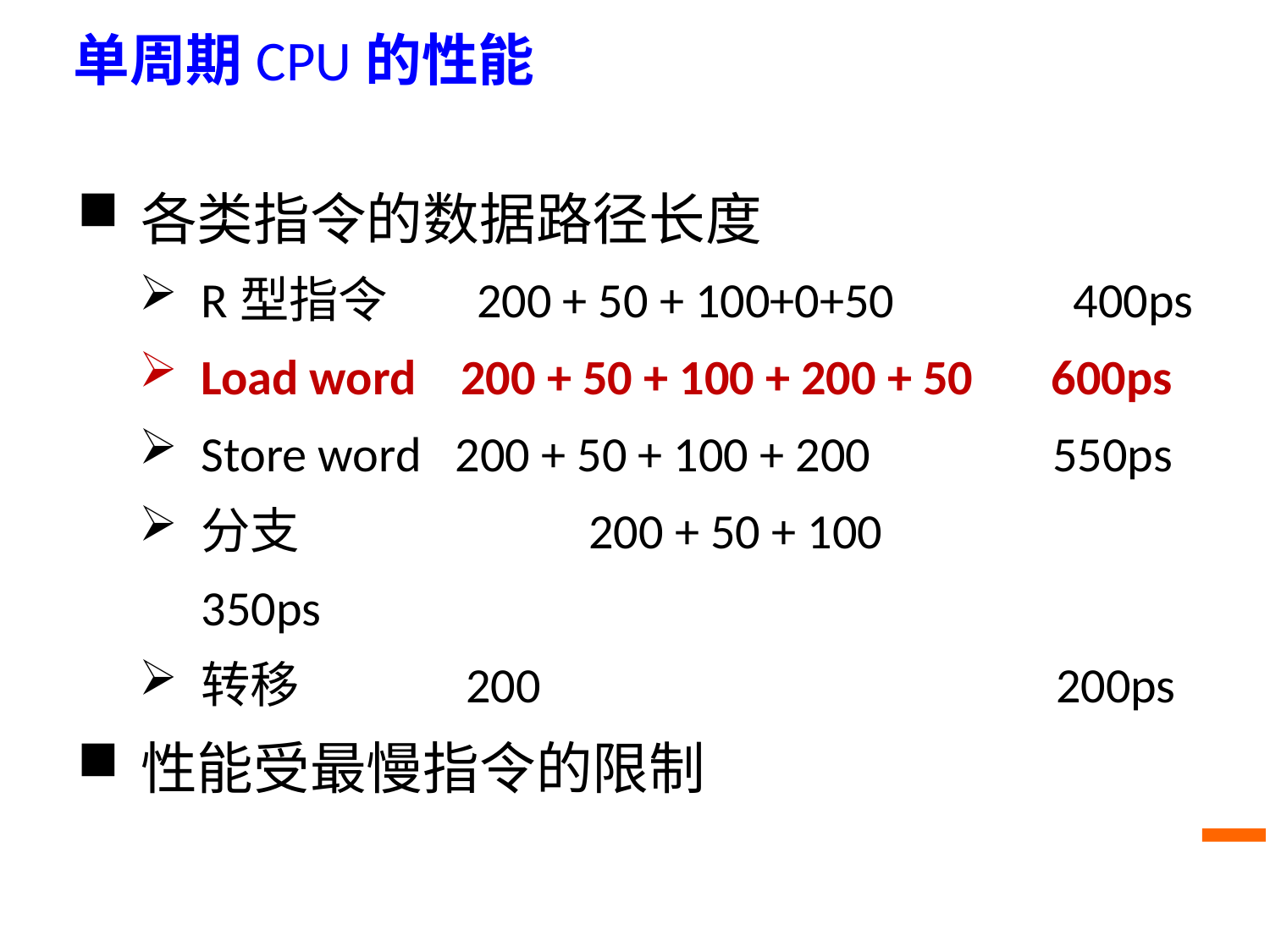

单周期CPU的性能
各类指令的数据路径长度
R型指令       200 + 50 + 100+0+50                400ps
Load word    200 + 50 + 100 + 200 + 50       600ps
Store word	200 + 50 + 100 + 200	        550ps
分支	      200 + 50 + 100		        350ps
转移              200                                              200ps
性能受最慢指令的限制